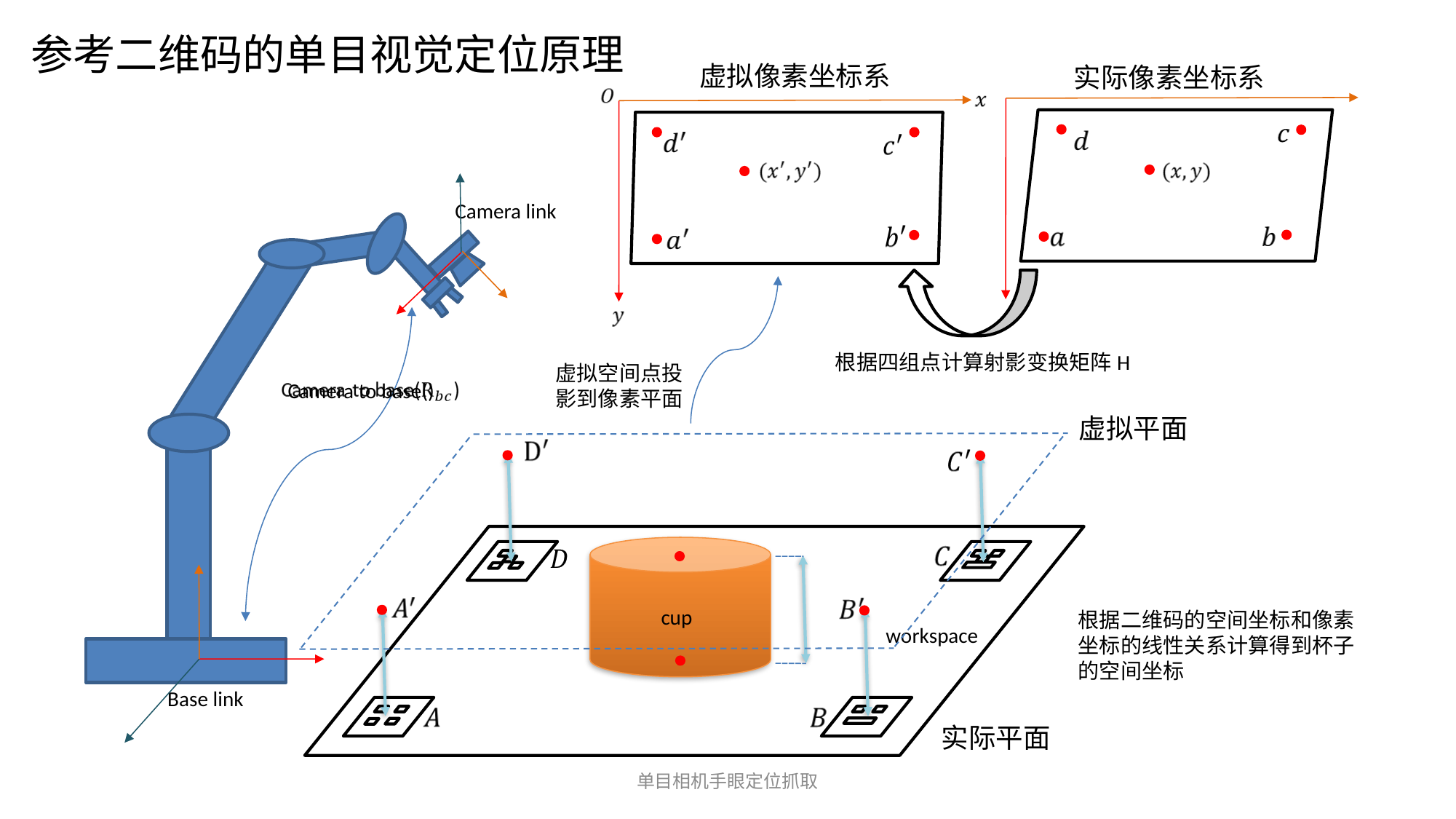

参考二维码的单目视觉定位原理
虚拟像素坐标系
实际像素坐标系

Camera link

根据四组点计算射影变换矩阵H
虚拟空间点投
影到像素平面

Camera to base()

虚拟平面

cup
根据二维码的空间坐标和像素坐标的线性关系计算得到杯子的空间坐标

workspace

Base link

实际平面

单目相机手眼定位抓取